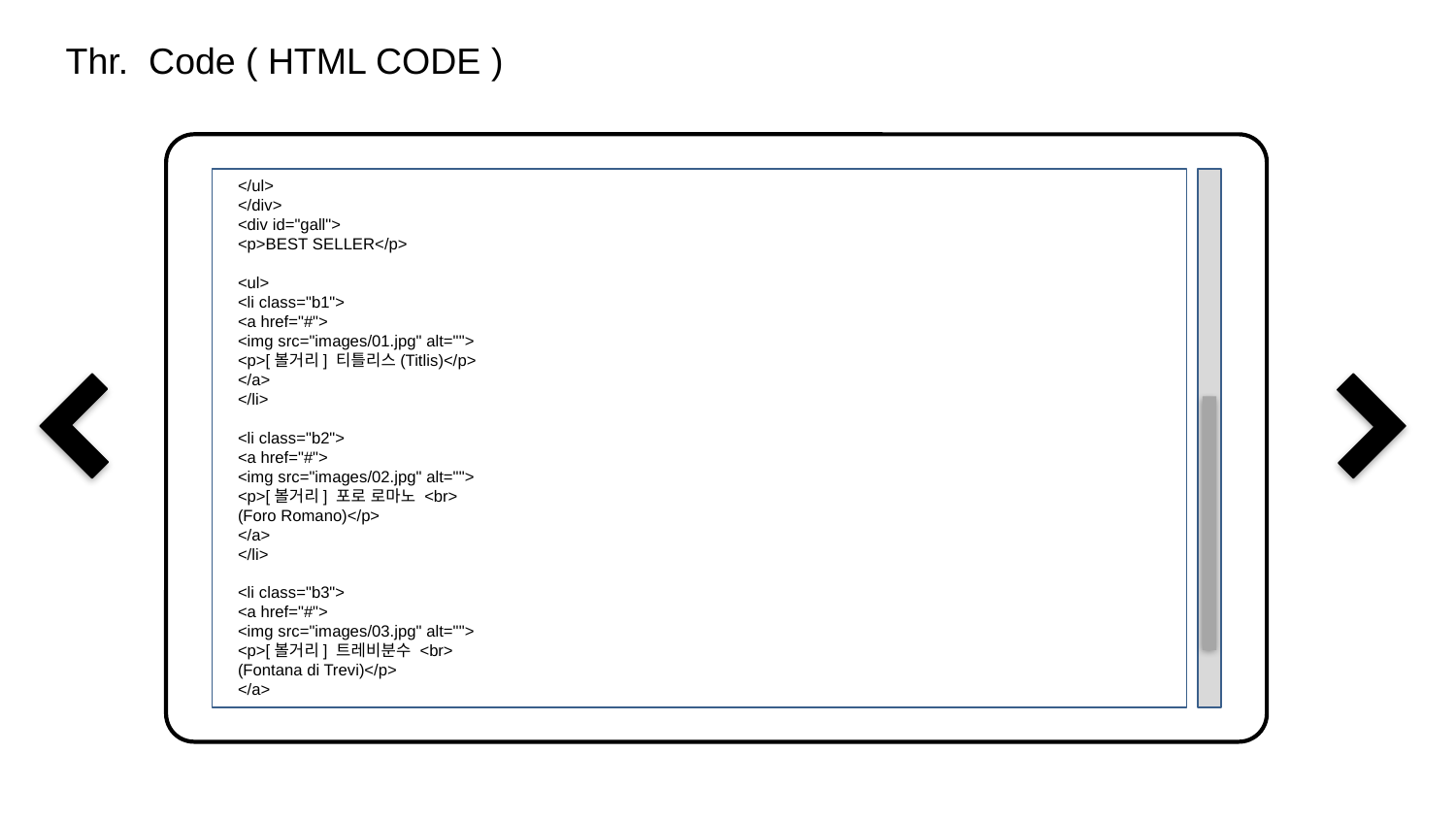

Thr.  Code ( HTML CODE )

</ul>
</div>
<div id="gall">
<p>BEST SELLER</p>
<ul>
<li class="b1">
<a href="#">
<img src="images/01.jpg" alt="">
<p>[볼거리] 티틀리스(Titlis)</p>
</a>
</li>
<li class="b2">
<a href="#">
<img src="images/02.jpg" alt="">
<p>[볼거리] 포로 로마노 <br>
(Foro Romano)</p>
</a>
</li>
<li class="b3">
<a href="#">
<img src="images/03.jpg" alt="">
<p>[볼거리] 트레비분수 <br>
(Fontana di Trevi)</p>
</a>